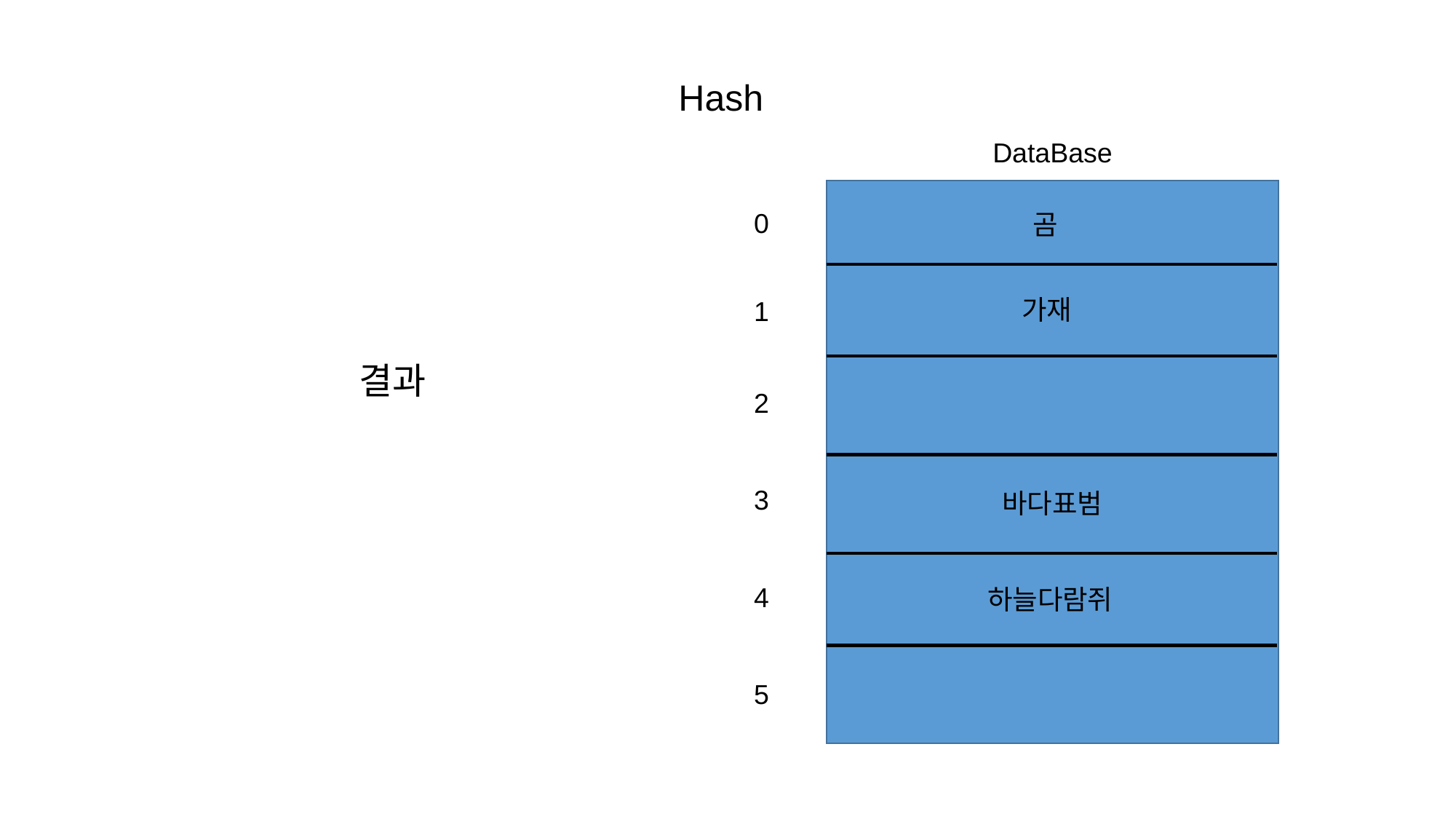

Hash
DataBase

0
곰
가재
1
결과
2
3
바다표범
4
하늘다람쥐
5